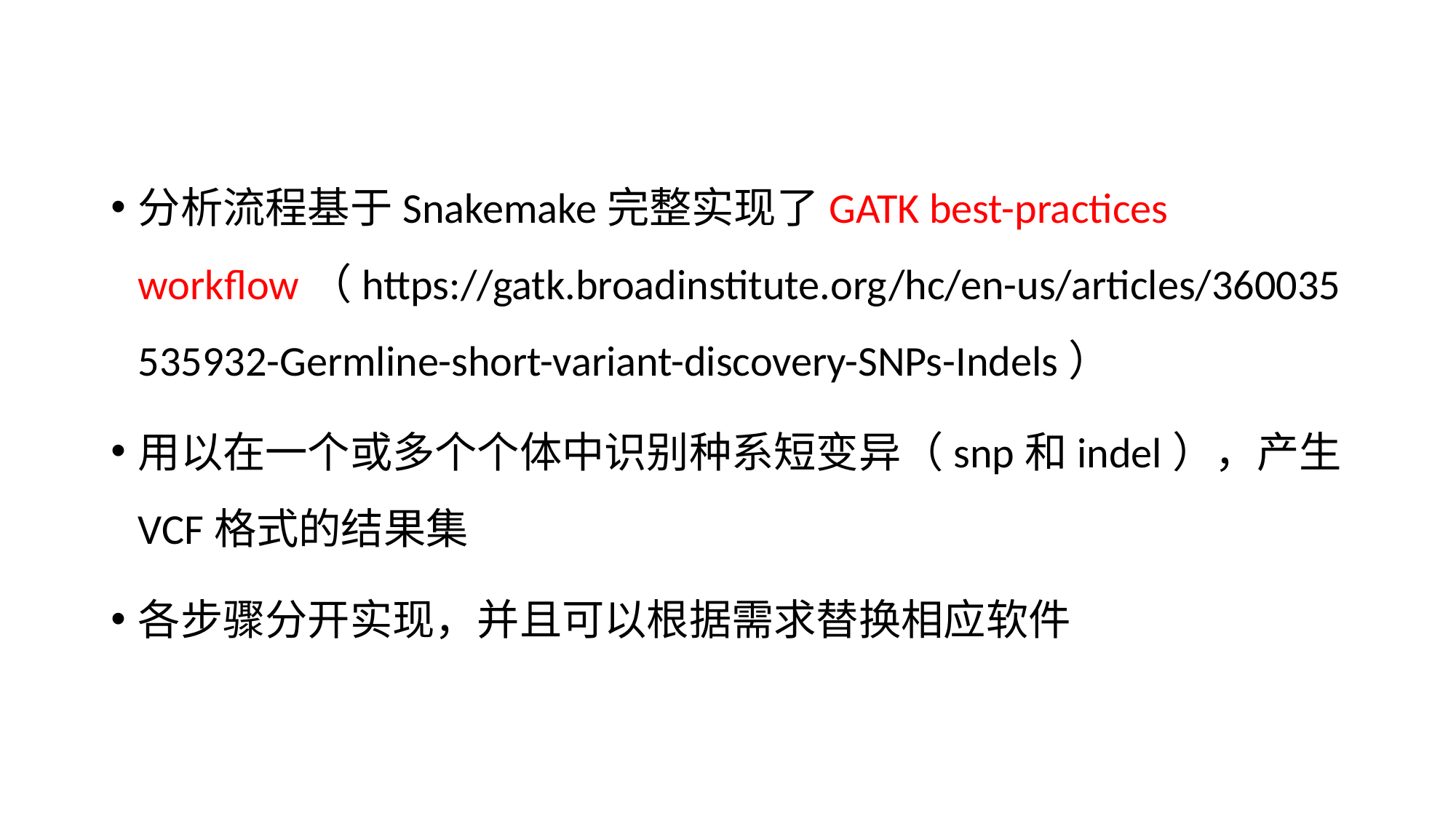

分析流程基于Snakemake完整实现了GATK best-practices workflow（https://gatk.broadinstitute.org/hc/en-us/articles/360035535932-Germline-short-variant-discovery-SNPs-Indels）
用以在一个或多个个体中识别种系短变异（snp和indel），产生VCF格式的结果集
各步骤分开实现，并且可以根据需求替换相应软件